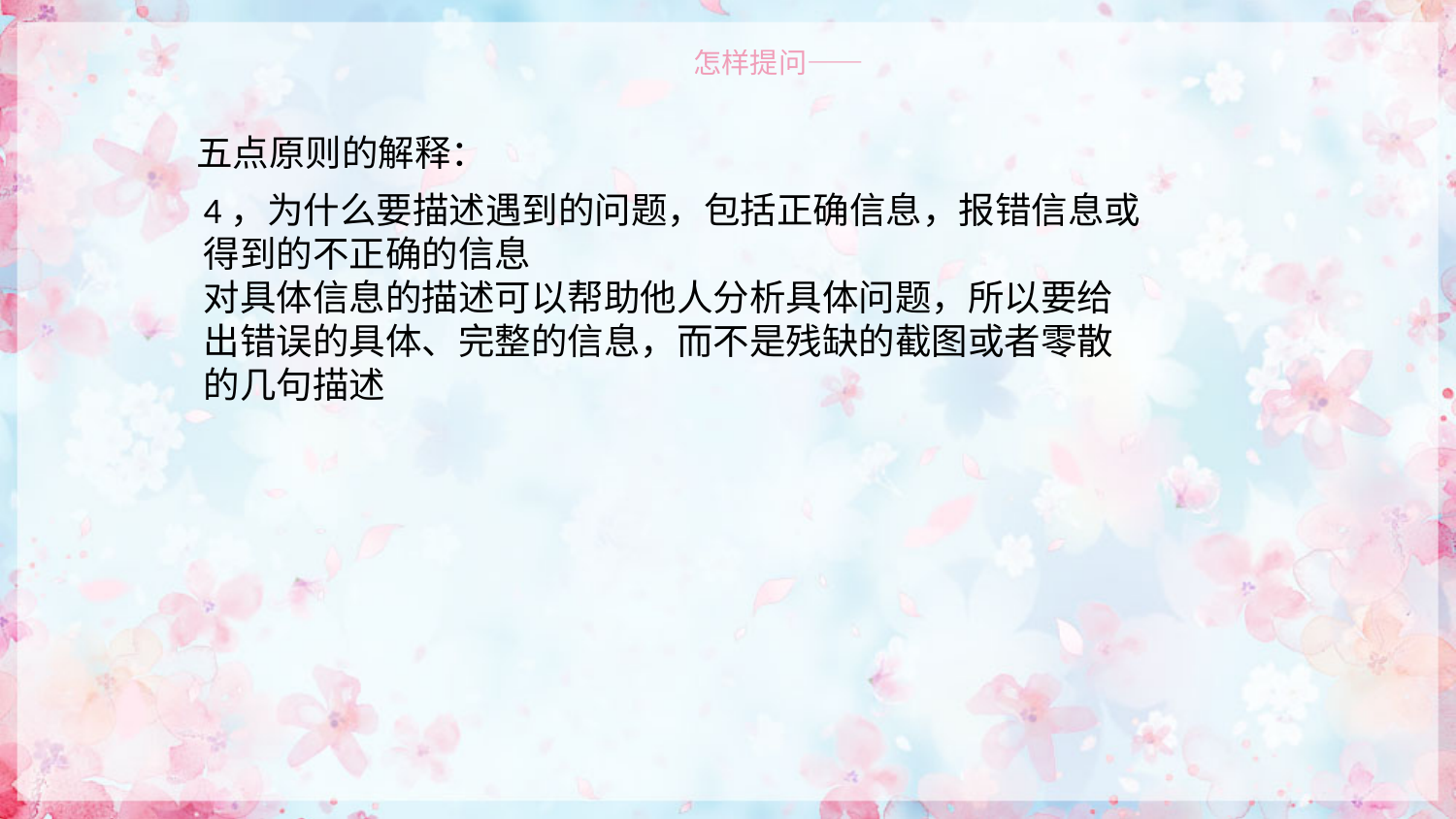

——怎样提问——
五点原则的解释：
4，为什么要描述遇到的问题，包括正确信息，报错信息或得到的不正确的信息
对具体信息的描述可以帮助他人分析具体问题，所以要给出错误的具体、完整的信息，而不是残缺的截图或者零散的几句描述